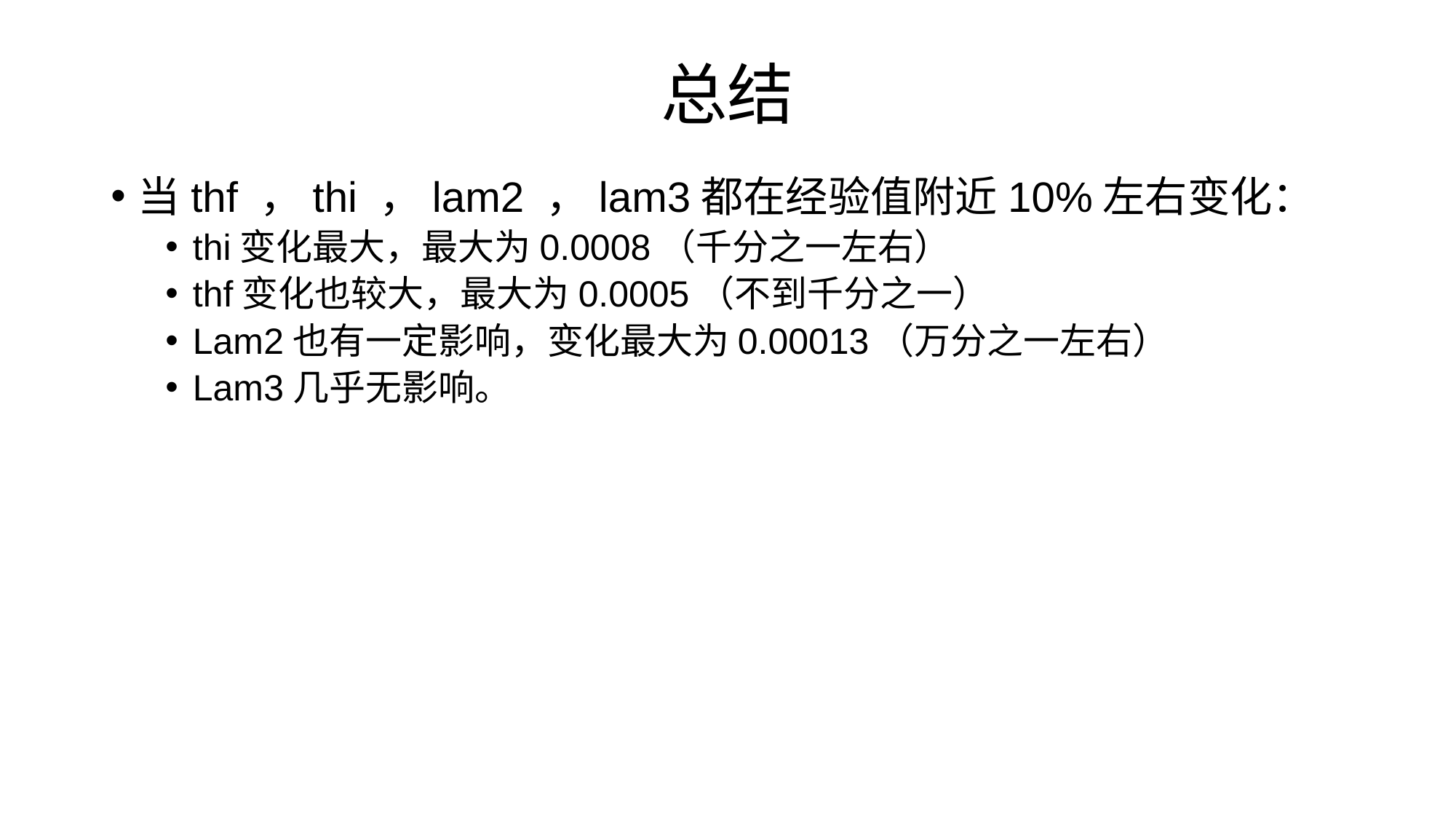

# 总结
当thf ，thi ，lam2 ，lam3都在经验值附近10%左右变化：
thi变化最大，最大为0.0008（千分之一左右）
thf变化也较大，最大为0.0005（不到千分之一）
Lam2也有一定影响，变化最大为0.00013（万分之一左右）
Lam3几乎无影响。